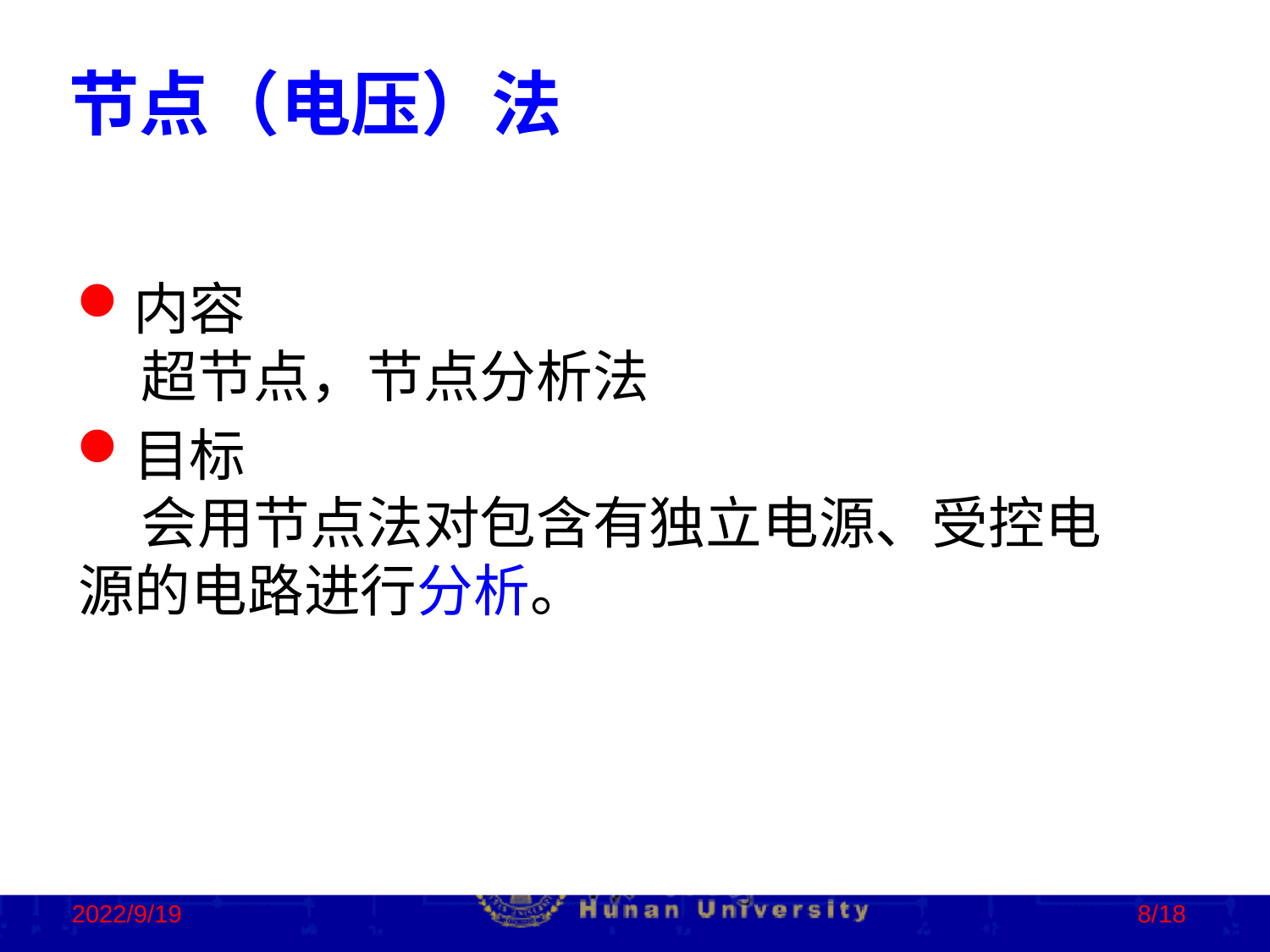

节点（电压）法
内容
    超节点，节点分析法
目标
    会用节点法对包含有独立电源、受控电源的电路进行分析。
2022/9/19
8/18